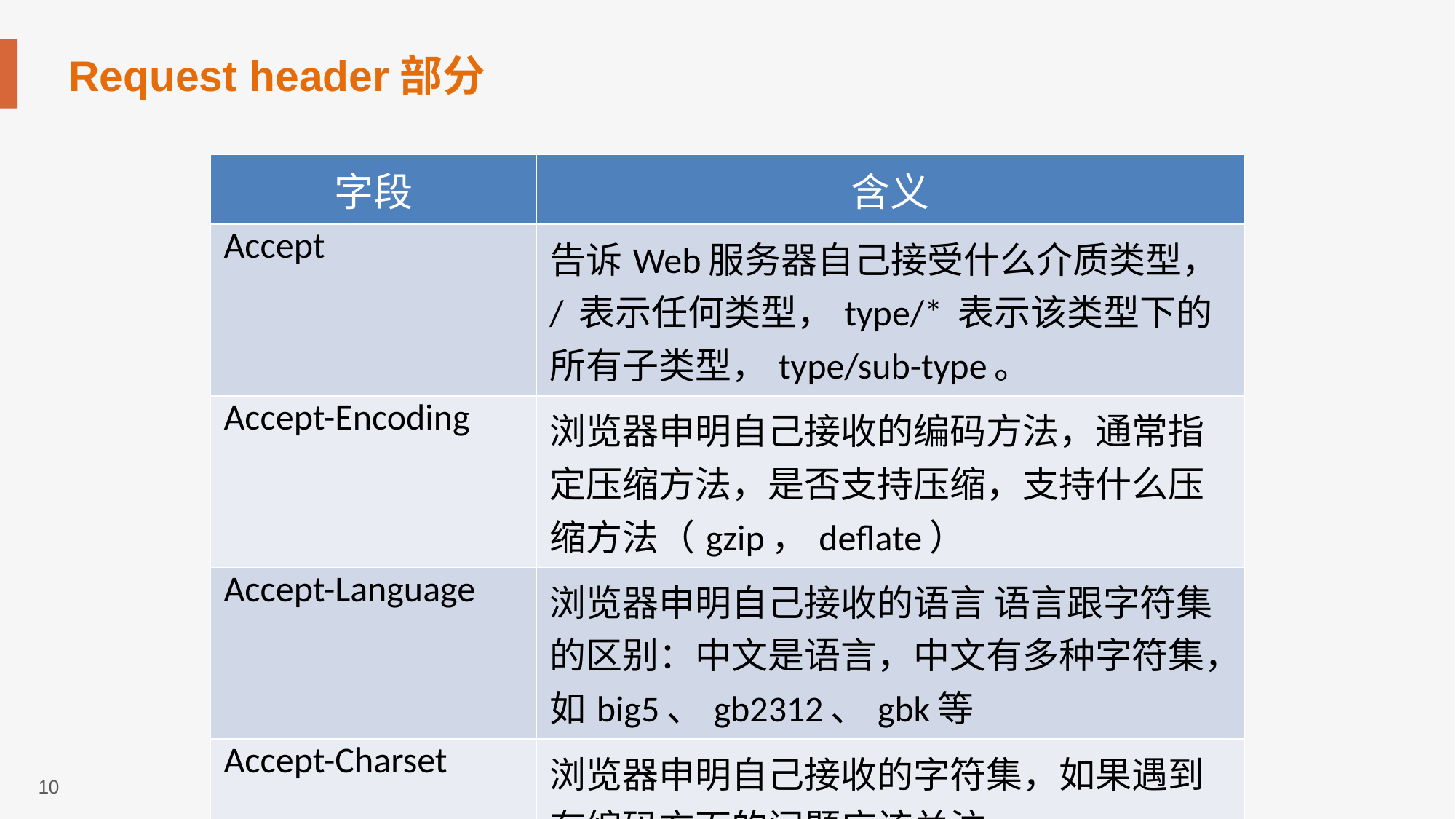

# Request header部分
| 字段 | 含义 |
| --- | --- |
| Accept | 告诉Web服务器自己接受什么介质类型，/ 表示任何类型，type/\* 表示该类型下的所有子类型，type/sub-type。 |
| Accept-Encoding | 浏览器申明自己接收的编码方法，通常指定压缩方法，是否支持压缩，支持什么压缩方法（gzip，deflate） |
| Accept-Language | 浏览器申明自己接收的语言 语言跟字符集的区别：中文是语言，中文有多种字符集，如big5、gb2312、gbk等 |
| Accept-Charset | 浏览器申明自己接收的字符集，如果遇到有编码方面的问题应该关注 |